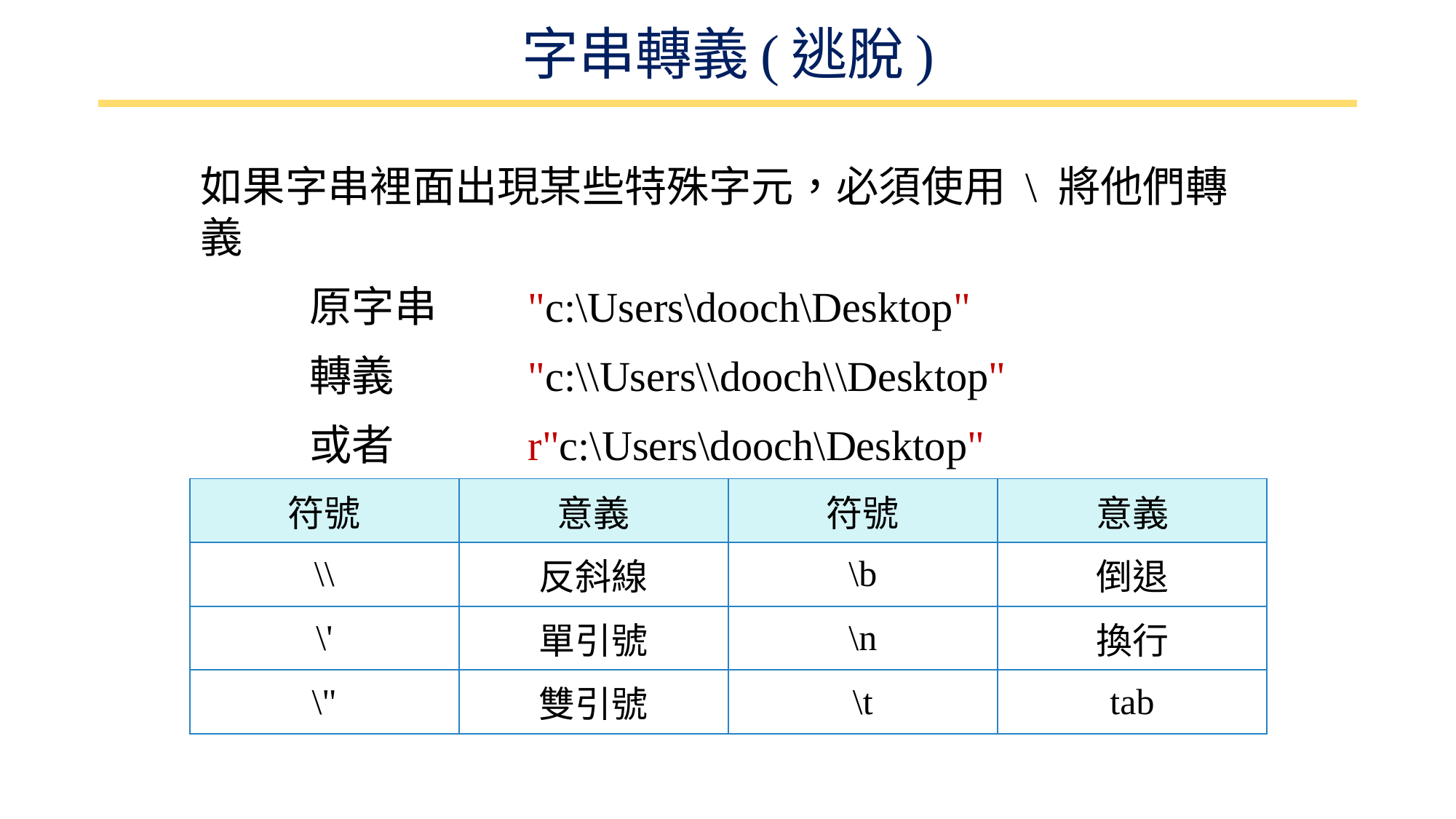

# 字串轉義(逃脫)
如果字串裡面出現某些特殊字元，必須使用 \ 將他們轉義
原字串	"c:\Users\dooch\Desktop"
轉義		"c:\\Users\\dooch\\Desktop"
或者		r"c:\Users\dooch\Desktop"
| 符號 | 意義 | 符號 | 意義 |
| --- | --- | --- | --- |
| \\ | 反斜線 | \b | 倒退 |
| \' | 單引號 | \n | 換行 |
| \" | 雙引號 | \t | tab |